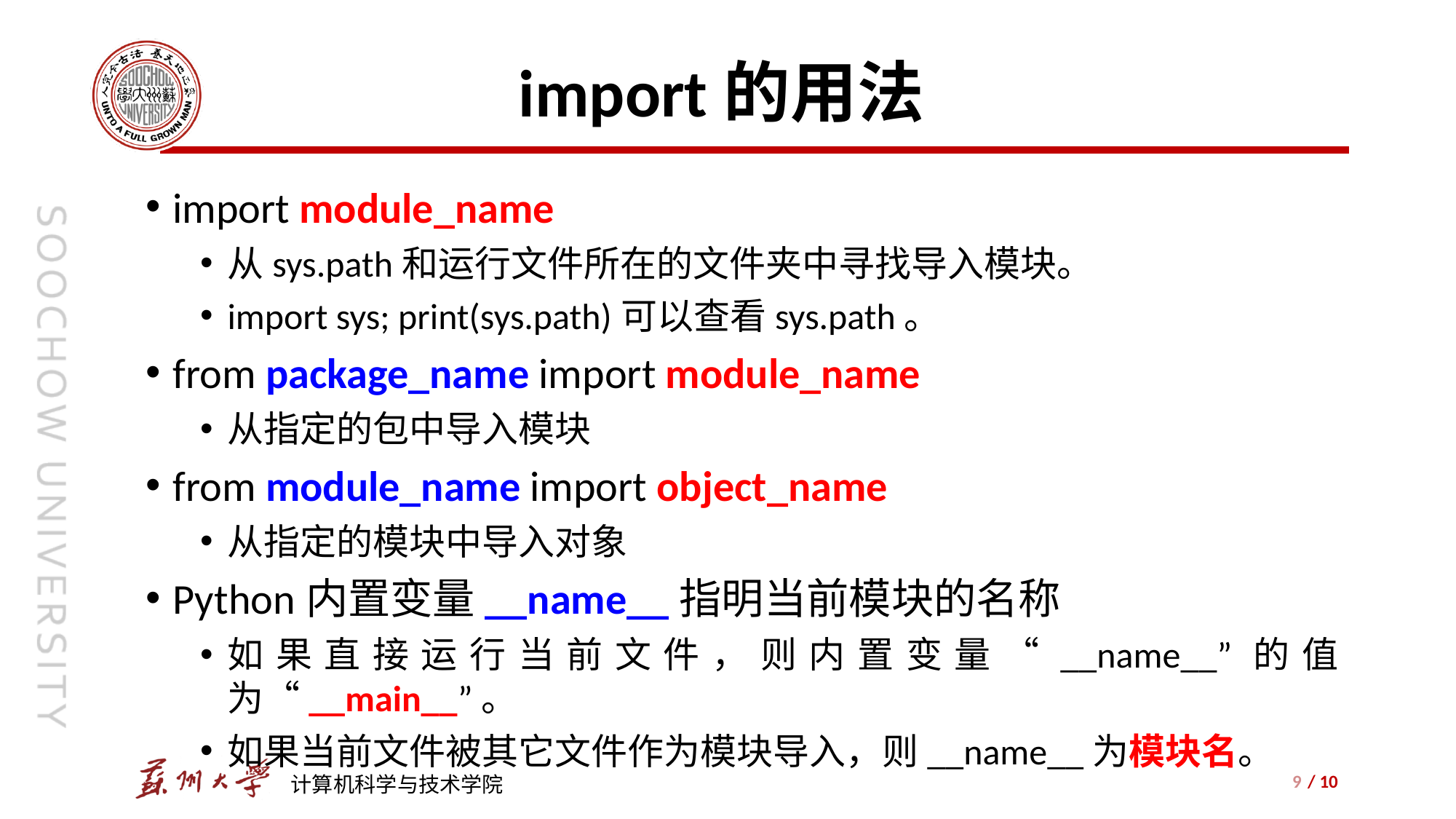

# import的用法
import module_name
从sys.path和运行文件所在的文件夹中寻找导入模块。
import sys; print(sys.path)可以查看sys.path。
from package_name import module_name
从指定的包中导入模块
from module_name import object_name
从指定的模块中导入对象
Python内置变量__name__指明当前模块的名称
如果直接运行当前文件，则内置变量“__name__”的值为“__main__”。
如果当前文件被其它文件作为模块导入，则__name__为模块名。

9